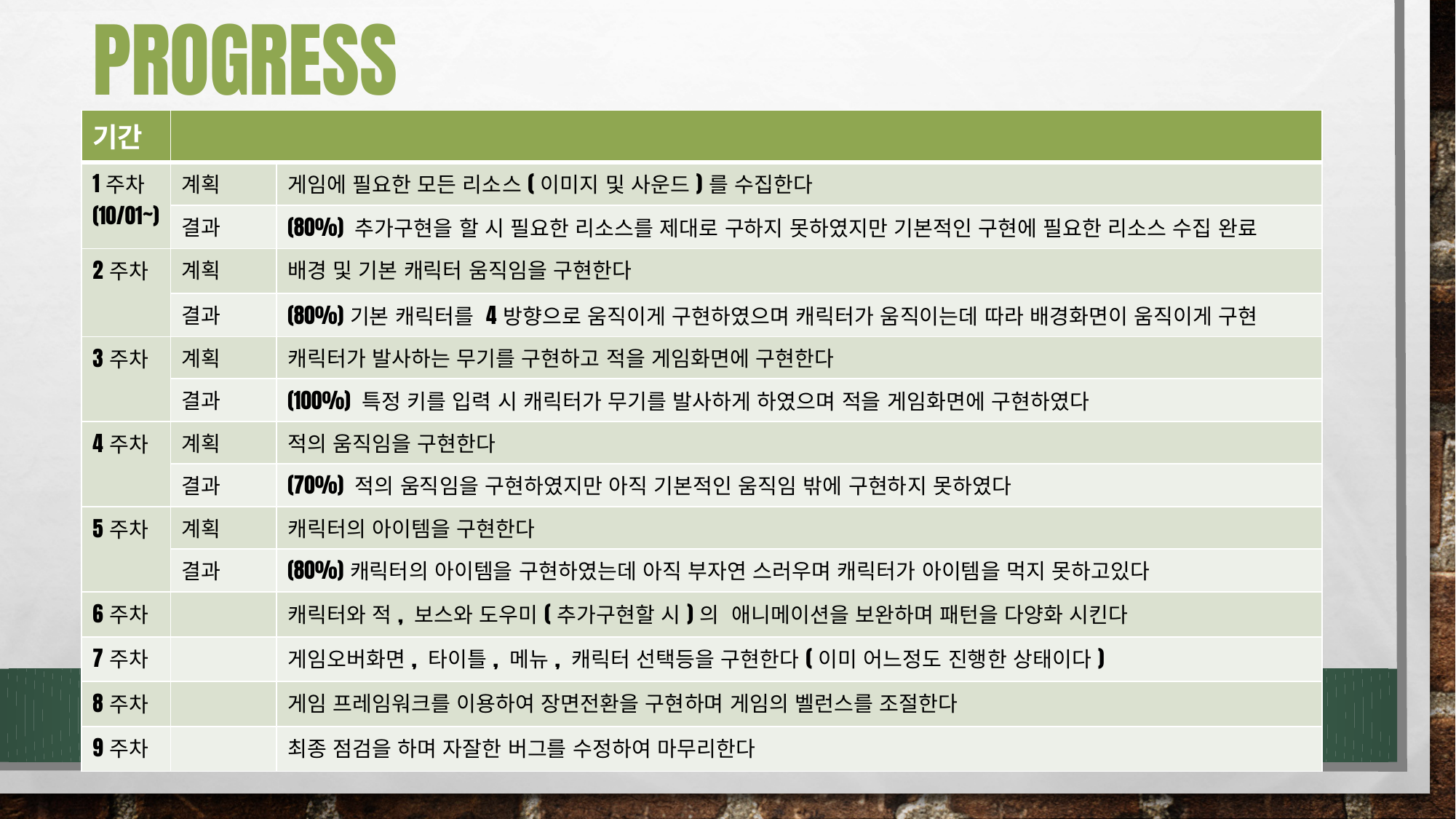

# progress
| 기간 |  |  |
| --- | --- | --- |
| 1주차(10/01~) | 계획 | 게임에 필요한 모든 리소스(이미지 및 사운드)를 수집한다 |
|  | 결과 | (80%) 추가구현을 할 시 필요한 리소스를 제대로 구하지 못하였지만 기본적인 구현에 필요한 리소스 수집 완료 |
| 2주차 | 계획 | 배경 및 기본 캐릭터 움직임을 구현한다 |
|  | 결과 | (80%)기본 캐릭터를 4방향으로 움직이게 구현하였으며 캐릭터가 움직이는데 따라 배경화면이 움직이게 구현 |
| 3주차 | 계획 | 캐릭터가 발사하는 무기를 구현하고 적을 게임화면에 구현한다 |
|  | 결과 | (100%) 특정 키를 입력 시 캐릭터가 무기를 발사하게 하였으며 적을 게임화면에 구현하였다 |
| 4주차 | 계획 | 적의 움직임을 구현한다 |
|  | 결과 | (70%) 적의 움직임을 구현하였지만 아직 기본적인 움직임 밖에 구현하지 못하였다 |
| 5주차 | 계획 | 캐릭터의 아이템을 구현한다 |
|  | 결과 | (80%)캐릭터의 아이템을 구현하였는데 아직 부자연 스러우며 캐릭터가 아이템을 먹지 못하고있다 |
| 6주차 |  | 캐릭터와 적, 보스와 도우미(추가구현할 시)의 애니메이션을 보완하며 패턴을 다양화 시킨다 |
| 7주차 |  | 게임오버화면, 타이틀, 메뉴, 캐릭터 선택등을 구현한다(이미 어느정도 진행한 상태이다) |
| 8주차 |  | 게임 프레임워크를 이용하여 장면전환을 구현하며 게임의 벨런스를 조절한다 |
| 9주차 |  | 최종 점검을 하며 자잘한 버그를 수정하여 마무리한다 |